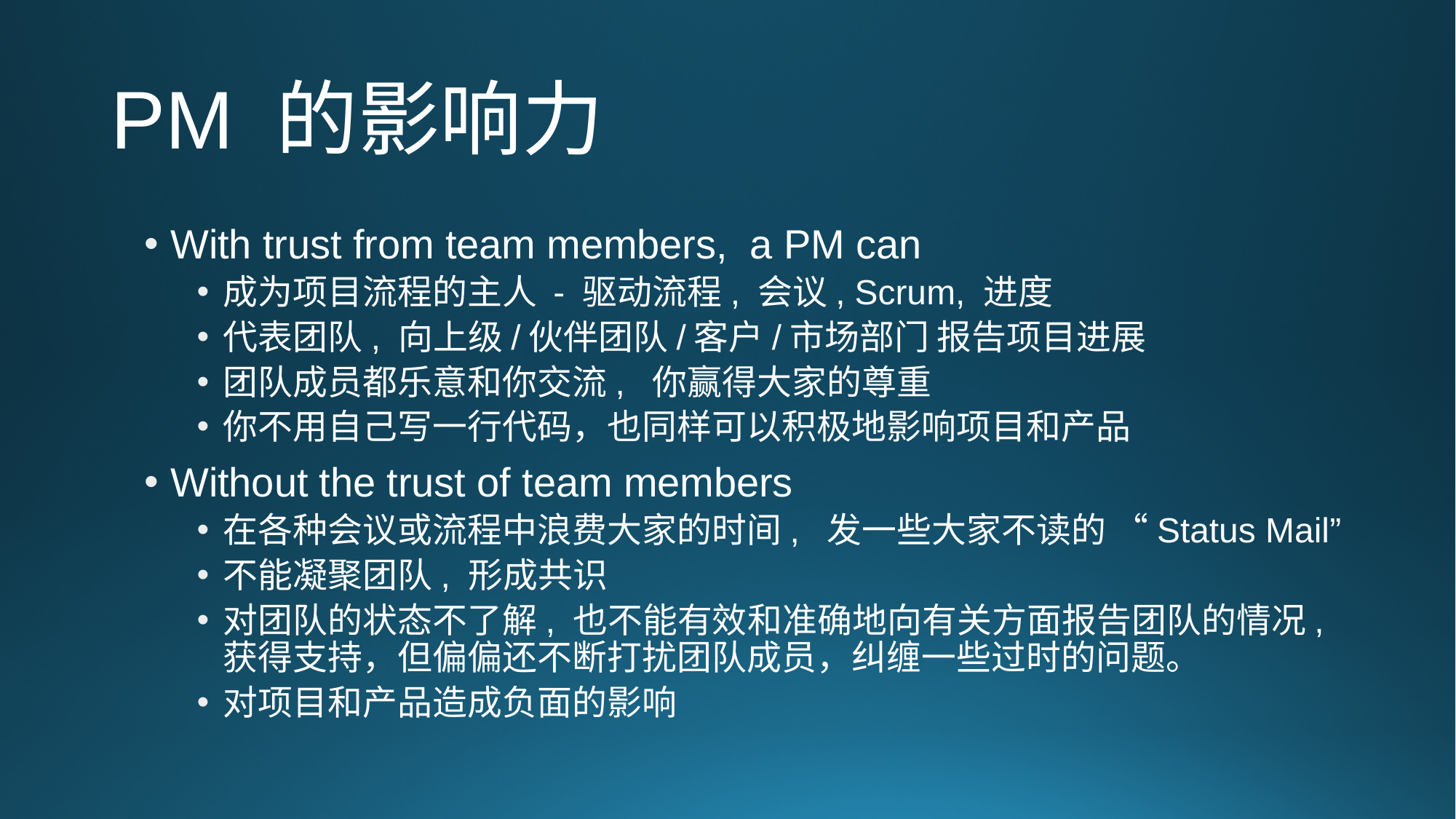

# PM 的影响力
With trust from team members,  a PM can
成为项目流程的主人 - 驱动流程, 会议, Scrum, 进度
代表团队, 向上级/伙伴团队/客户/市场部门 报告项目进展
团队成员都乐意和你交流,  你赢得大家的尊重
你不用自己写一行代码，也同样可以积极地影响项目和产品
Without the trust of team members
在各种会议或流程中浪费大家的时间,  发一些大家不读的 “Status Mail”
不能凝聚团队, 形成共识
对团队的状态不了解, 也不能有效和准确地向有关方面报告团队的情况, 获得支持，但偏偏还不断打扰团队成员，纠缠一些过时的问题。
对项目和产品造成负面的影响